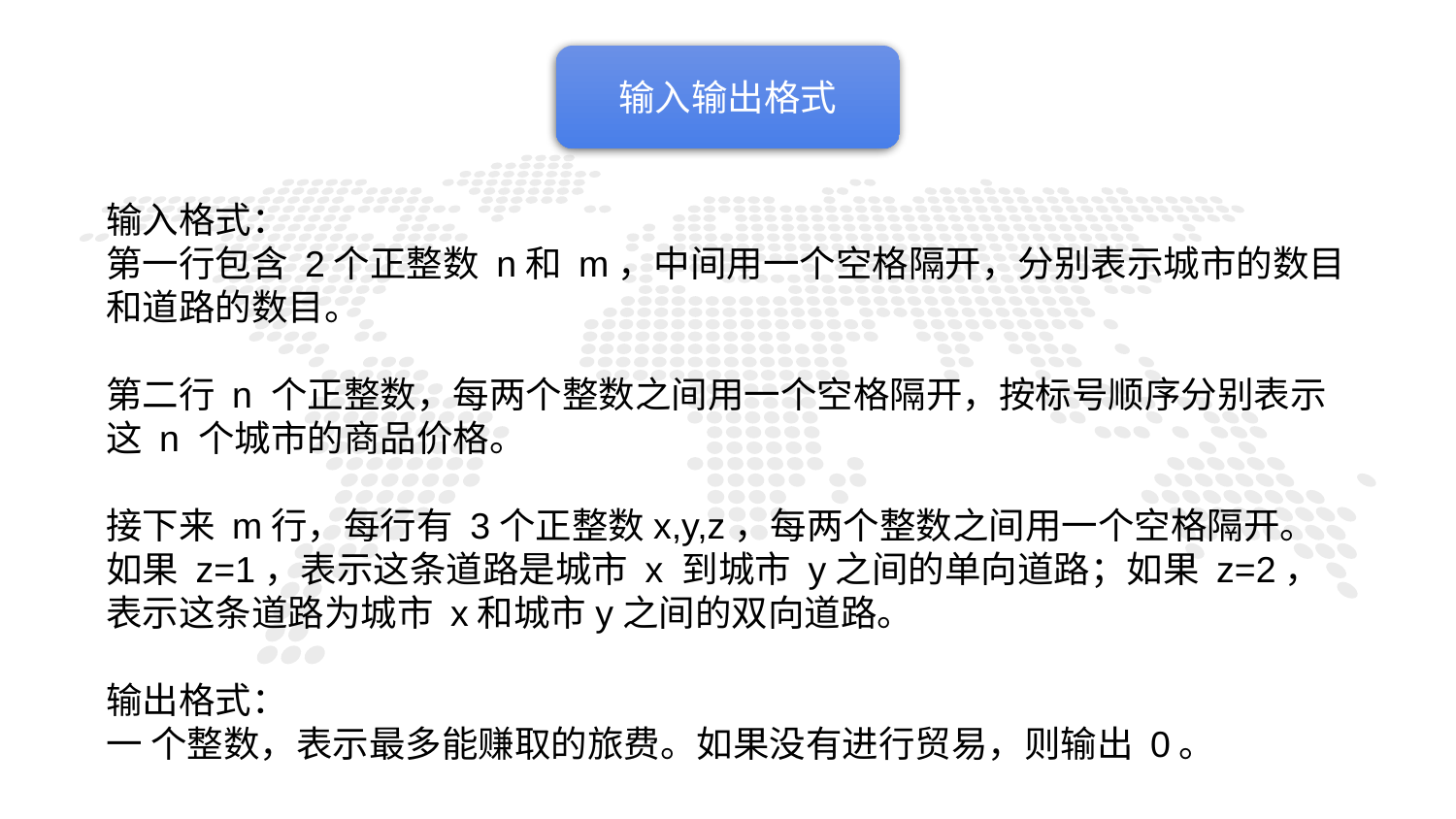

输入输出格式
输入格式：
第一行包含 2个正整数 n和 m，中间用一个空格隔开，分别表示城市的数目和道路的数目。

第二行 n 个正整数，每两个整数之间用一个空格隔开，按标号顺序分别表示这 n 个城市的商品价格。

接下来 m行，每行有 3个正整数x,y,z，每两个整数之间用一个空格隔开。如果 z=1，表示这条道路是城市 x 到城市 y之间的单向道路；如果 z=2，表示这条道路为城市 x和城市y之间的双向道路。

输出格式：
一 个整数，表示最多能赚取的旅费。如果没有进行贸易，则输出 0。